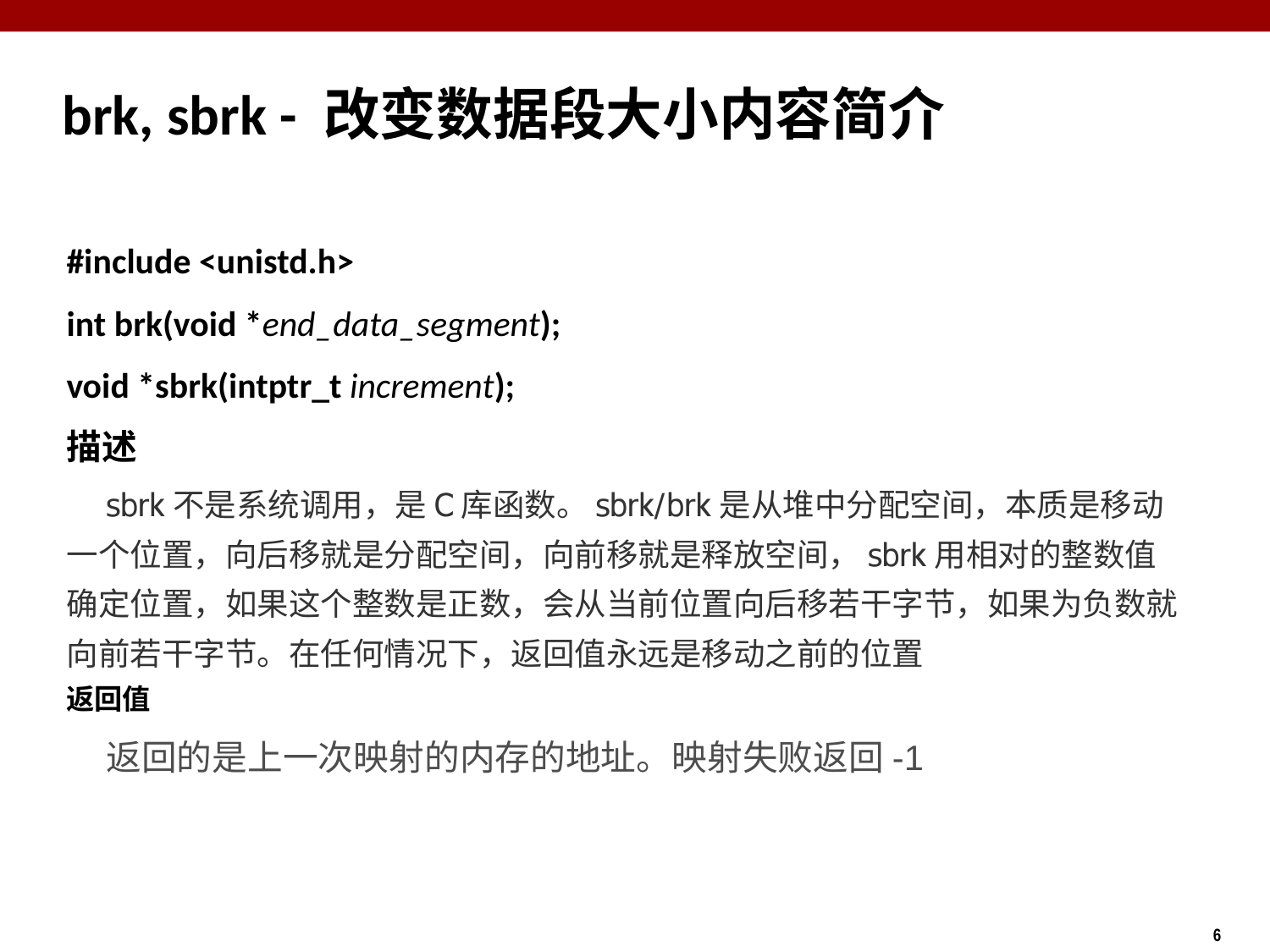

# brk, sbrk - 改变数据段大小内容简介
#include <unistd.h>
int brk(void *end_data_segment);
void *sbrk(intptr_t increment);
描述
    sbrk不是系统调用，是C库函数。sbrk/brk是从堆中分配空间，本质是移动一个位置，向后移就是分配空间，向前移就是释放空间，sbrk用相对的整数值确定位置，如果这个整数是正数，会从当前位置向后移若干字节，如果为负数就向前若干字节。在任何情况下，返回值永远是移动之前的位置
返回值
    返回的是上一次映射的内存的地址。映射失败返回-1